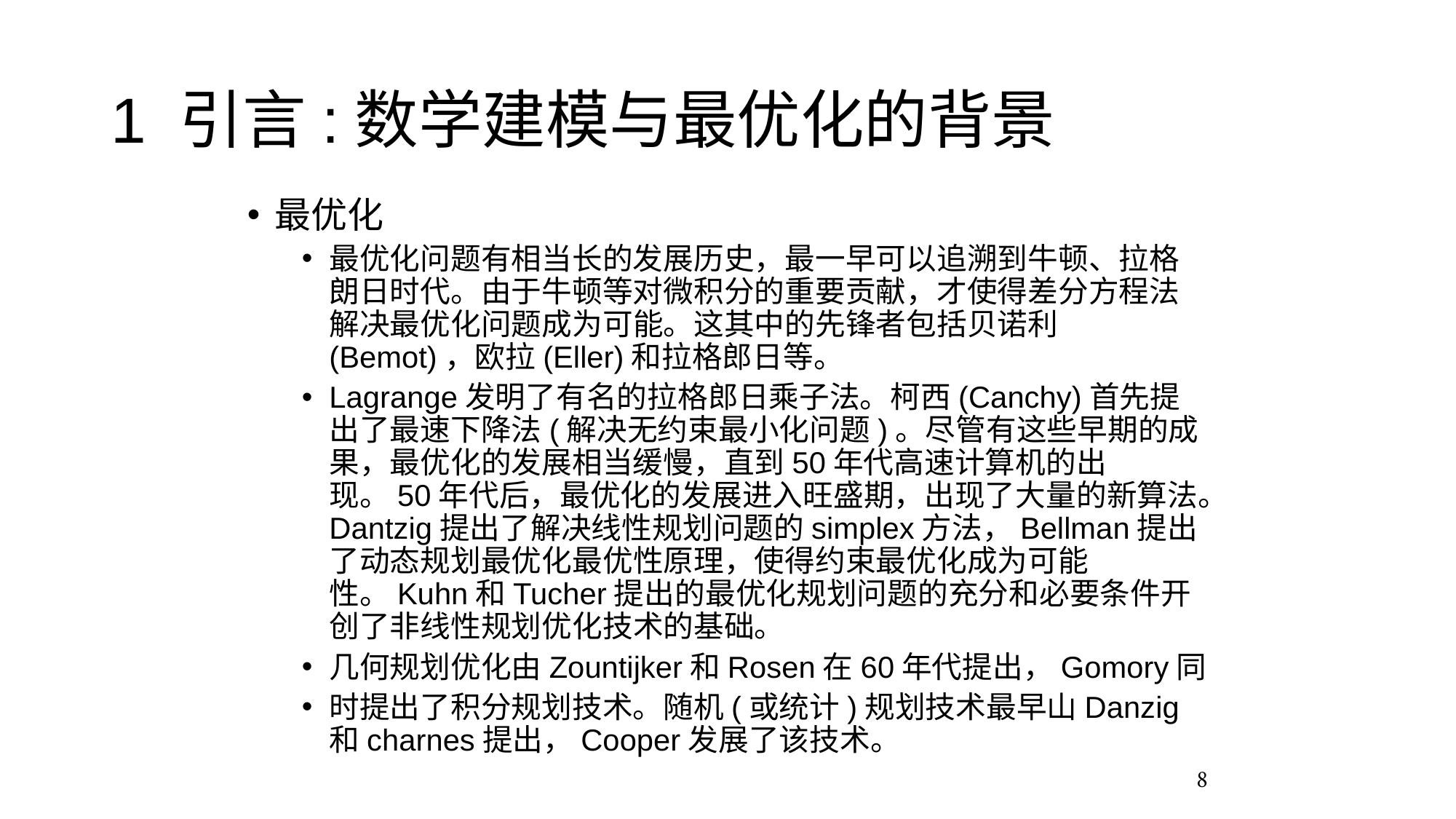

# 1 引言:数学建模与最优化的背景
最优化
最优化问题有相当长的发展历史，最一早可以追溯到牛顿、拉格朗日时代。由于牛顿等对微积分的重要贡献，才使得差分方程法解决最优化问题成为可能。这其中的先锋者包括贝诺利(Bemot)，欧拉(Eller)和拉格郎日等。
Lagrange发明了有名的拉格郎日乘子法。柯西(Canchy)首先提出了最速下降法(解决无约束最小化问题)。尽管有这些早期的成果，最优化的发展相当缓慢，直到50年代高速计算机的出现。50年代后，最优化的发展进入旺盛期，出现了大量的新算法。Dantzig提出了解决线性规划问题的simplex方法，Bellman提出了动态规划最优化最优性原理，使得约束最优化成为可能性。Kuhn和Tucher提出的最优化规划问题的充分和必要条件开创了非线性规划优化技术的基础。
几何规划优化由Zountijker和Rosen在60年代提出，Gomory同
时提出了积分规划技术。随机(或统计)规划技术最早山Danzig和charnes提出，Cooper发展了该技术。
8